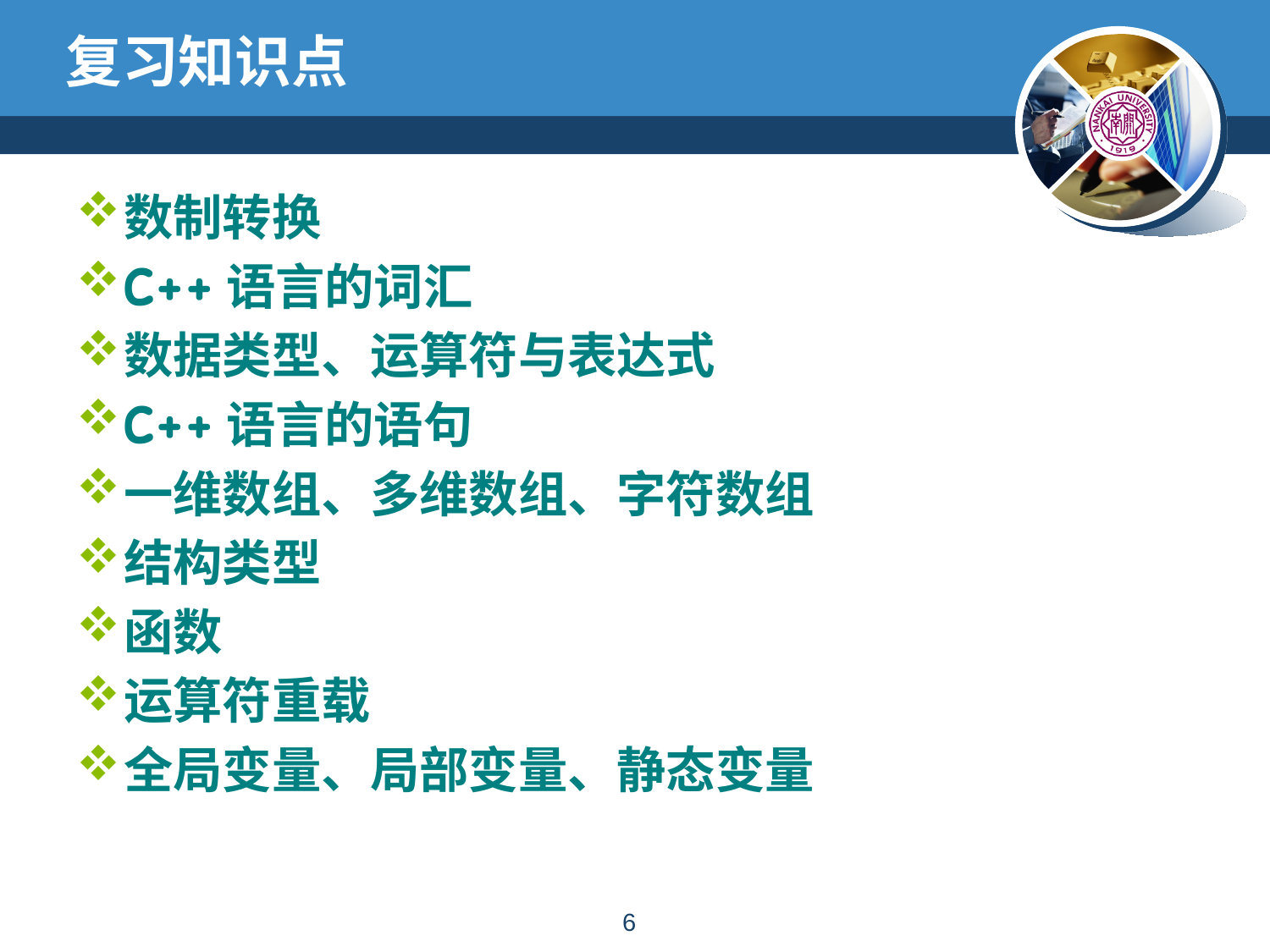

# 复习知识点
数制转换
C++语言的词汇
数据类型、运算符与表达式
C++语言的语句
一维数组、多维数组、字符数组
结构类型
函数
运算符重载
全局变量、局部变量、静态变量
6